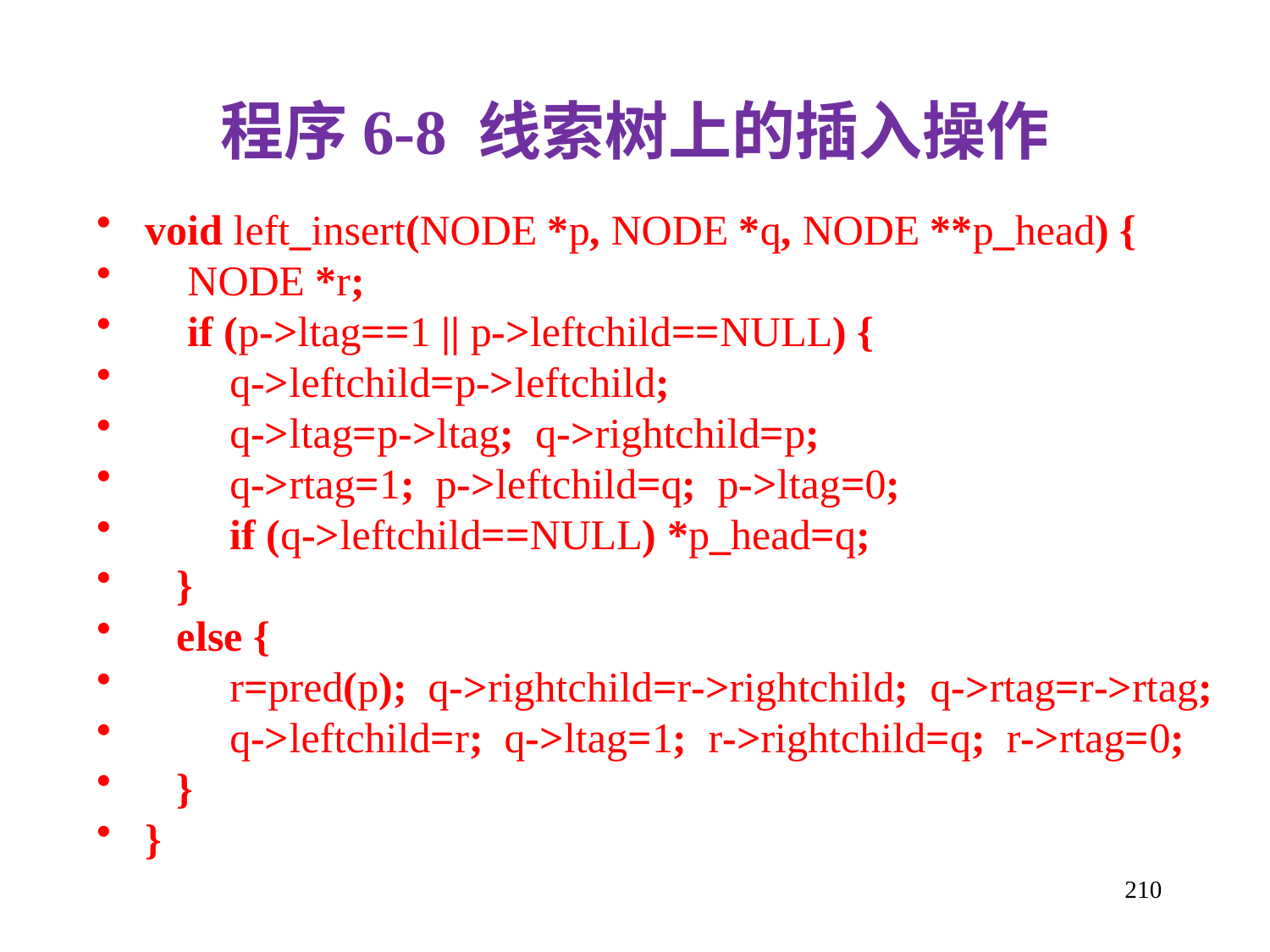

程序6-8 线索树上的插入操作
void left_insert(NODE *p, NODE *q, NODE **p_head) {
    NODE *r;
    if (p->ltag==1 || p->leftchild==NULL) {
        q->leftchild=p->leftchild;
        q->ltag=p->ltag;  q->rightchild=p;
        q->rtag=1;  p->leftchild=q;  p->ltag=0;
        if (q->leftchild==NULL) *p_head=q;
   }
   else {
        r=pred(p);  q->rightchild=r->rightchild;  q->rtag=r->rtag;
        q->leftchild=r;  q->ltag=1;  r->rightchild=q;  r->rtag=0;
   }
}
210